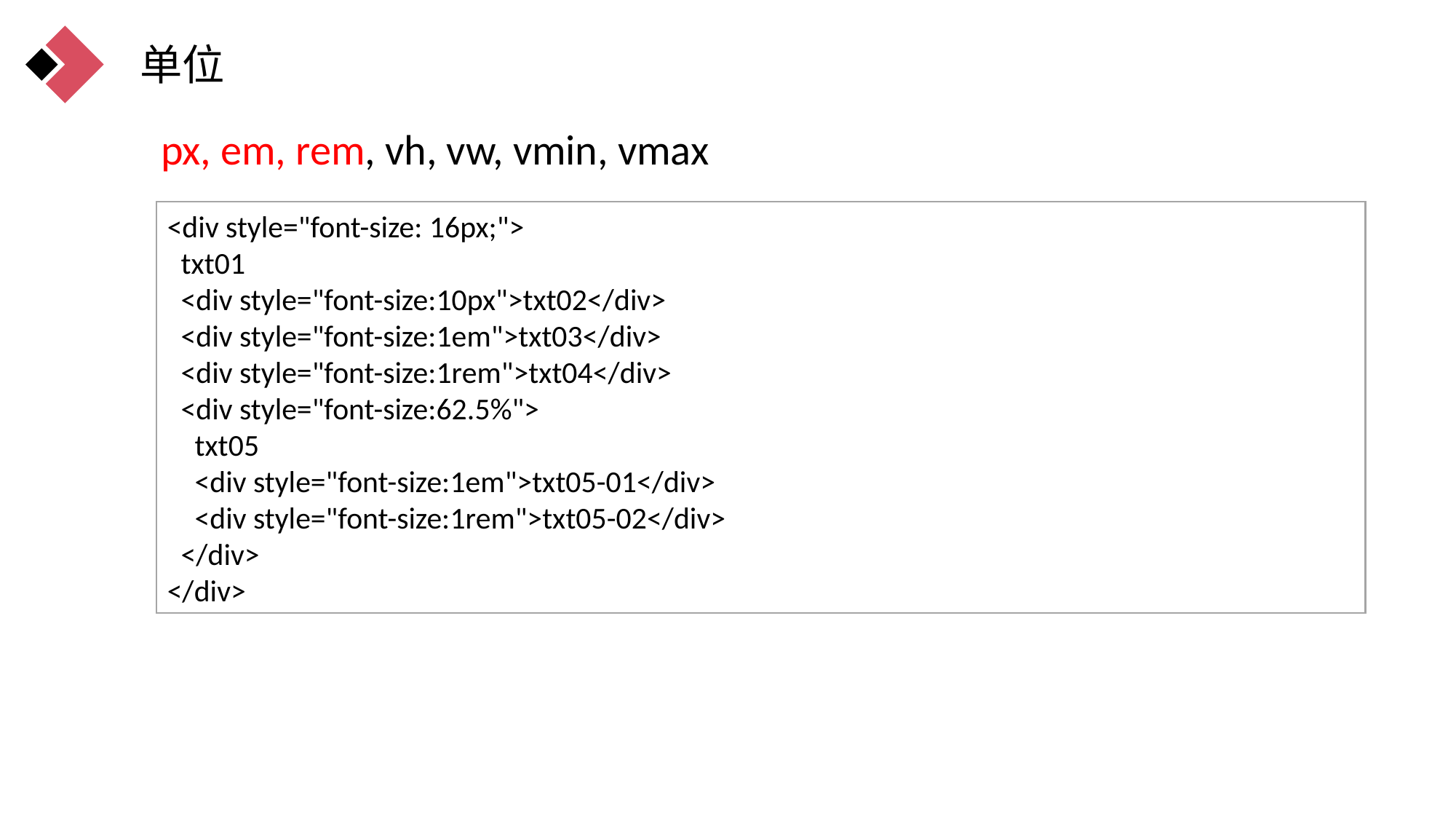

单位

px, em, rem, vh, vw, vmin, vmax
<div style="font-size: 16px;">
  txt01
  <div style="font-size:10px">txt02</div>
  <div style="font-size:1em">txt03</div>
  <div style="font-size:1rem">txt04</div>
  <div style="font-size:62.5%">
    txt05
    <div style="font-size:1em">txt05-01</div>
    <div style="font-size:1rem">txt05-02</div>
  </div>
</div>